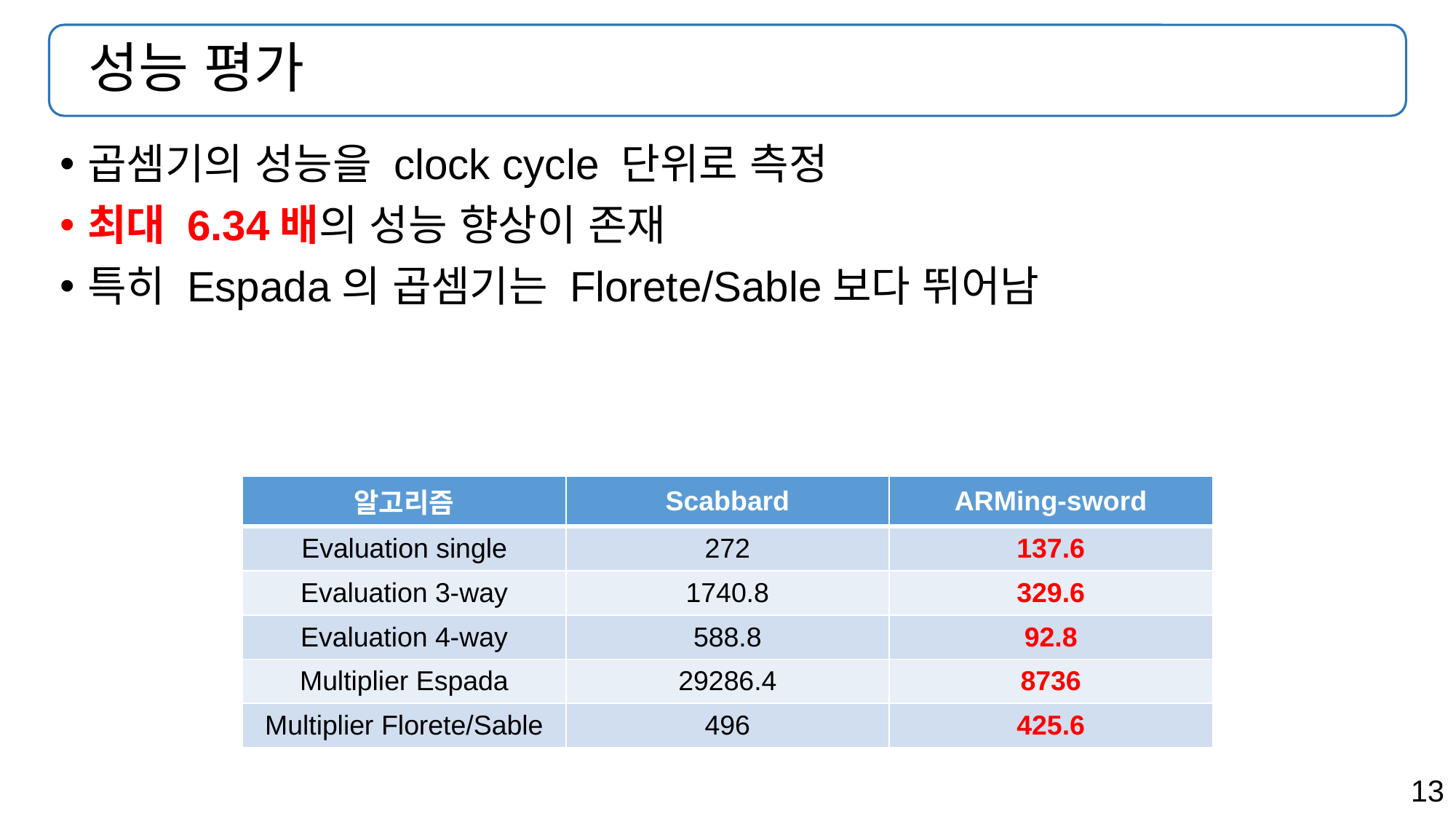

# 성능 평가
곱셈기의 성능을 clock cycle 단위로 측정
최대 6.34배의 성능 향상이 존재
특히 Espada의 곱셈기는 Florete/Sable보다 뛰어남
| 알고리즘 | Scabbard | ARMing-sword |
| --- | --- | --- |
| Evaluation single | 272 | 137.6 |
| Evaluation 3-way | 1740.8 | 329.6 |
| Evaluation 4-way | 588.8 | 92.8 |
| Multiplier Espada | 29286.4 | 8736 |
| Multiplier Florete/Sable | 496 | 425.6 |